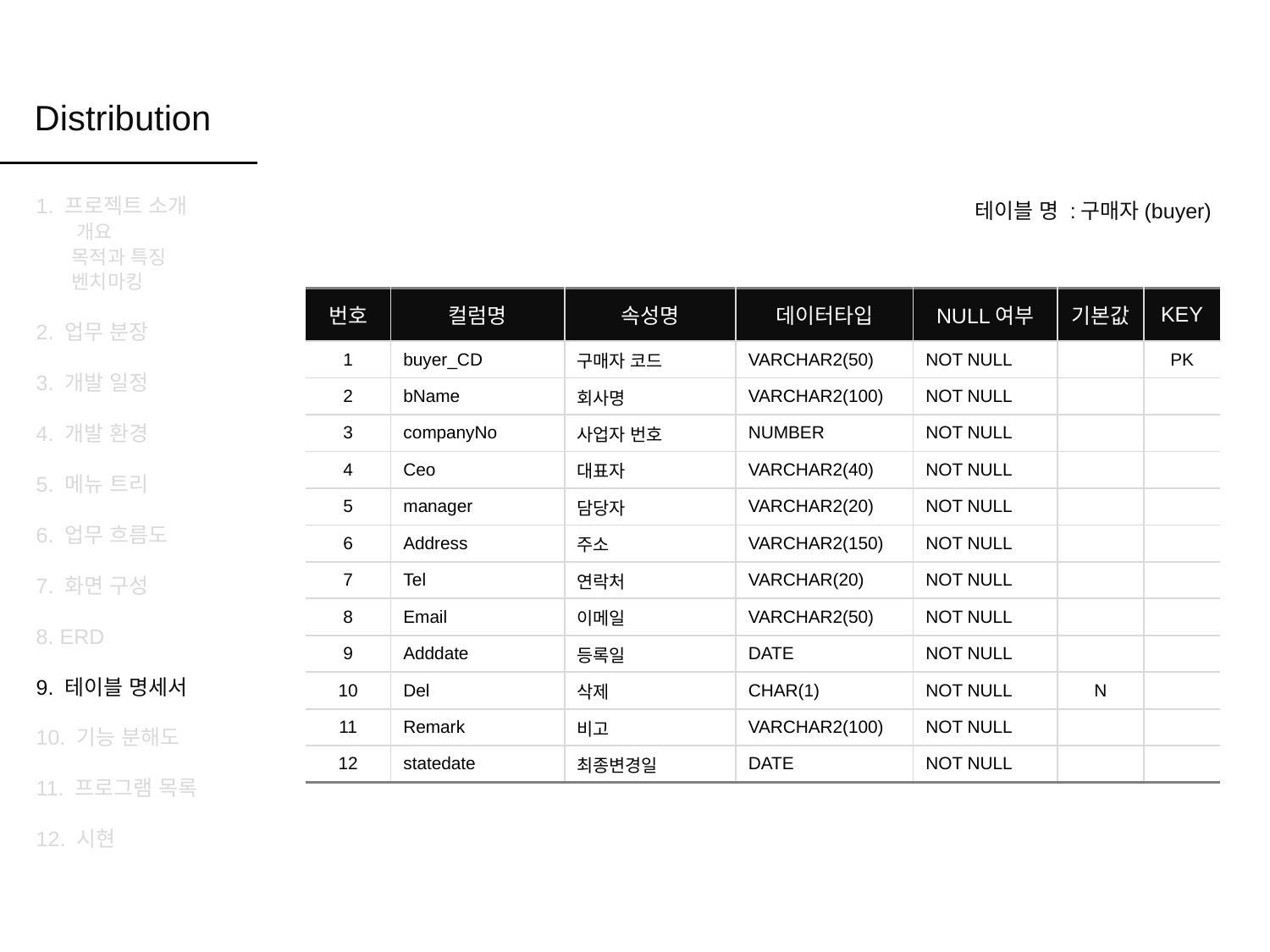

Distribution
1. 프로젝트 소개
      개요
      목적과 특징
      벤치마킹
2. 업무 분장
3. 개발 일정
4. 개발 환경
5. 메뉴 트리
6. 업무 흐름도
7. 화면 구성
8. ERD
9. 테이블 명세서
10. 기능 분해도
11. 프로그램 목록
12. 시현
테이블 명 :구매자(buyer)
| 번호 | 컬럼명 | 속성명 | 데이터타입 | NULL여부 | 기본값 | KEY |
| --- | --- | --- | --- | --- | --- | --- |
| 1 | buyer\_CD | 구매자 코드 | VARCHAR2(50) | NOT NULL |  | PK |
| 2 | bName | 회사명 | VARCHAR2(100) | NOT NULL |  |  |
| 3 | companyNo | 사업자 번호 | NUMBER | NOT NULL |  |  |
| 4 | Ceo | 대표자 | VARCHAR2(40) | NOT NULL |  |  |
| 5 | manager | 담당자 | VARCHAR2(20) | NOT NULL |  |  |
| 6 | Address | 주소 | VARCHAR2(150) | NOT NULL |  |  |
| 7 | Tel | 연락처 | VARCHAR(20) | NOT NULL |  |  |
| 8 | Email | 이메일 | VARCHAR2(50) | NOT NULL |  |  |
| 9 | Adddate | 등록일 | DATE | NOT NULL |  |  |
| 10 | Del | 삭제 | CHAR(1) | NOT NULL | N |  |
| 11 | Remark | 비고 | VARCHAR2(100) | NOT NULL |  |  |
| 12 | statedate | 최종변경일 | DATE | NOT NULL |  |  |